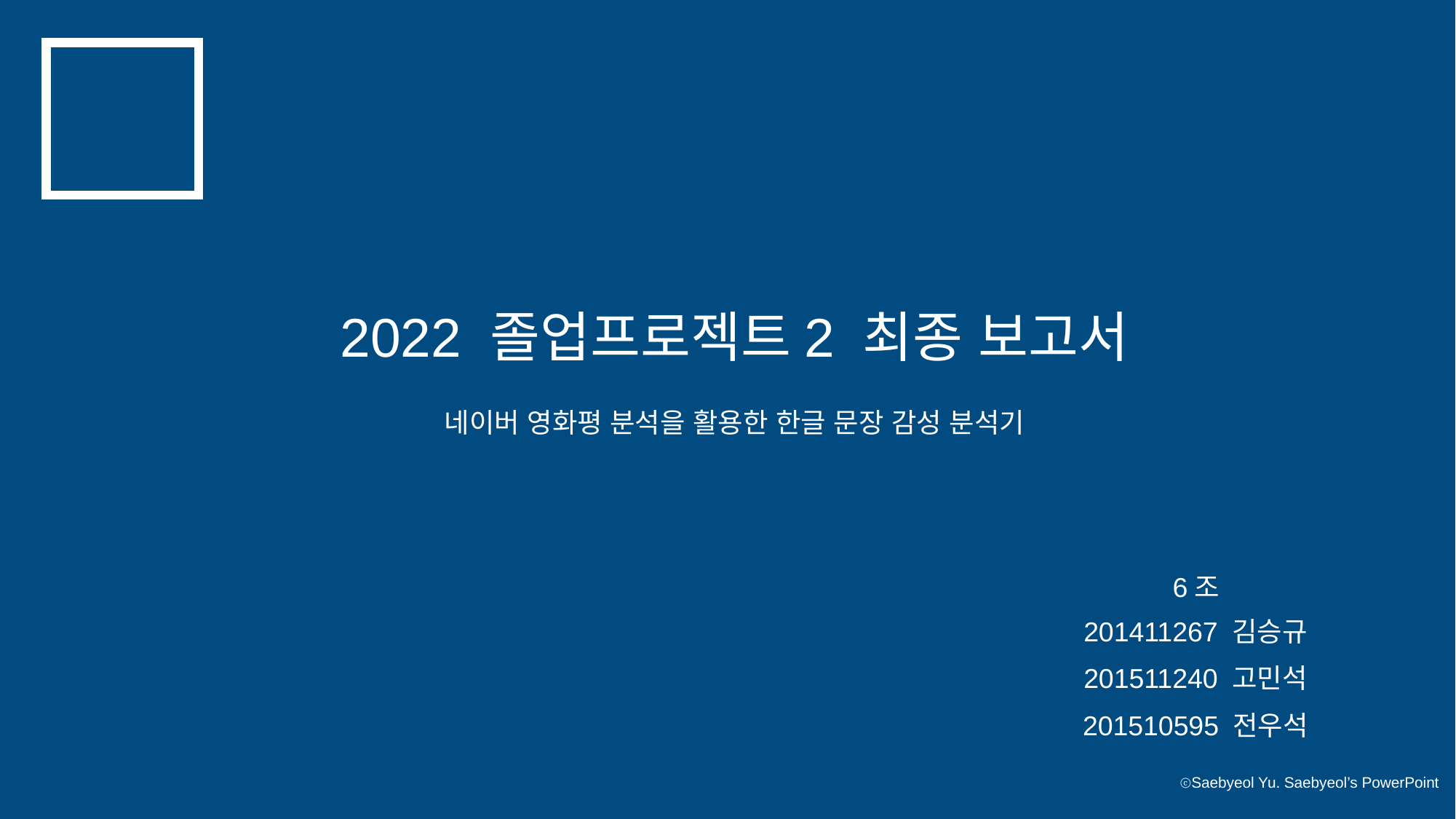

2022 졸업프로젝트2 최종 보고서

네이버 영화평 분석을 활용한 한글 문장 감성 분석기

201510595 전우석
6조
201411267 김승규
201511240 고민석